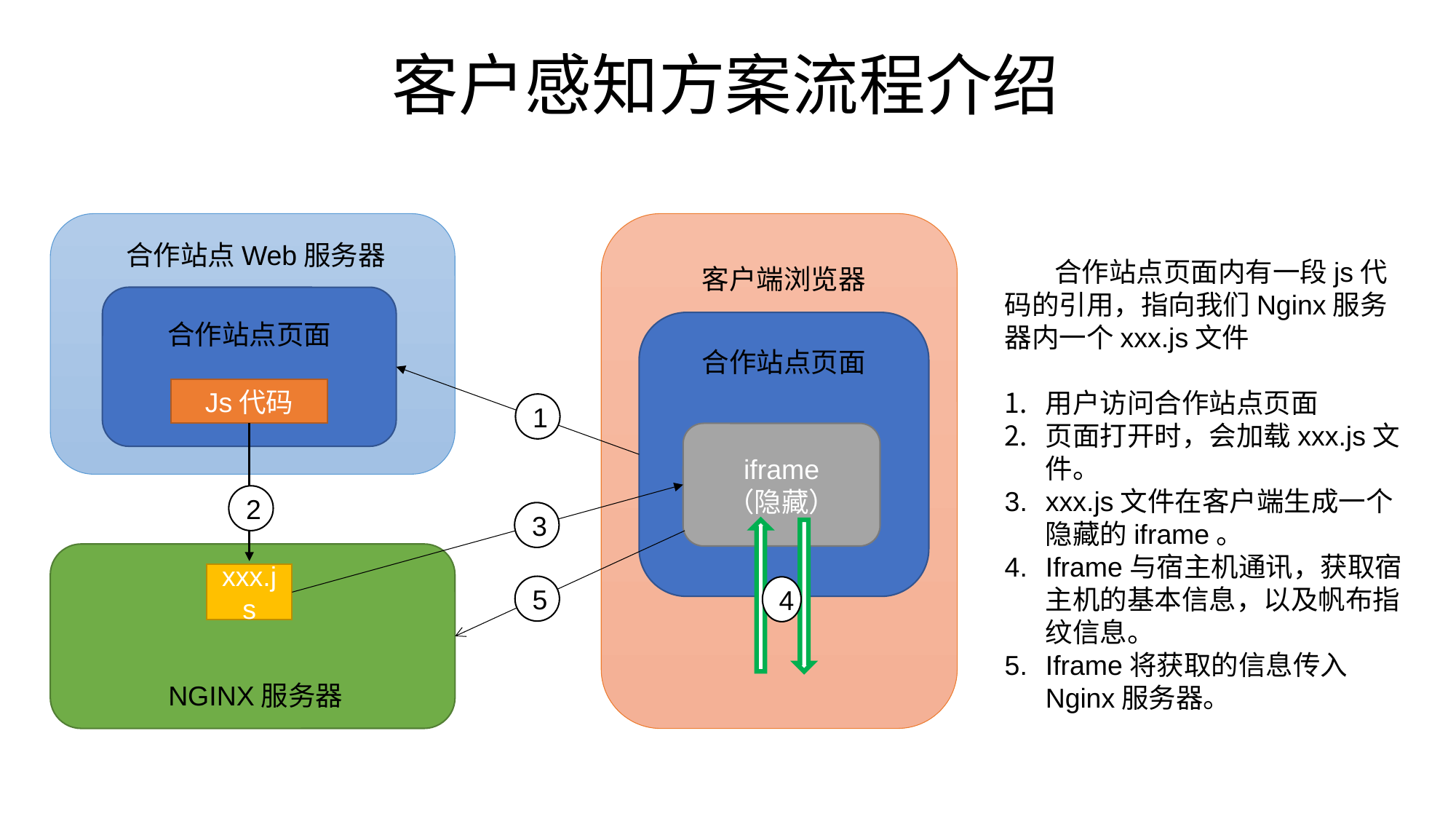

客户感知方案流程介绍

合作站点Web服务器
       合作站点页面内有一段js代码的引用，指向我们Nginx服务器内一个xxx.js文件

用户访问合作站点页面
页面打开时，会加载xxx.js文件。
xxx.js文件在客户端生成一个隐藏的iframe。
Iframe与宿主机通讯，获取宿主机的基本信息，以及帆布指纹信息。
Iframe将获取的信息传入Nginx服务器。
客户端浏览器

合作站点页面
合作站点页面
Js代码
1
iframe
（隐藏）
2
3

xxx.js
5
4
NGINX服务器